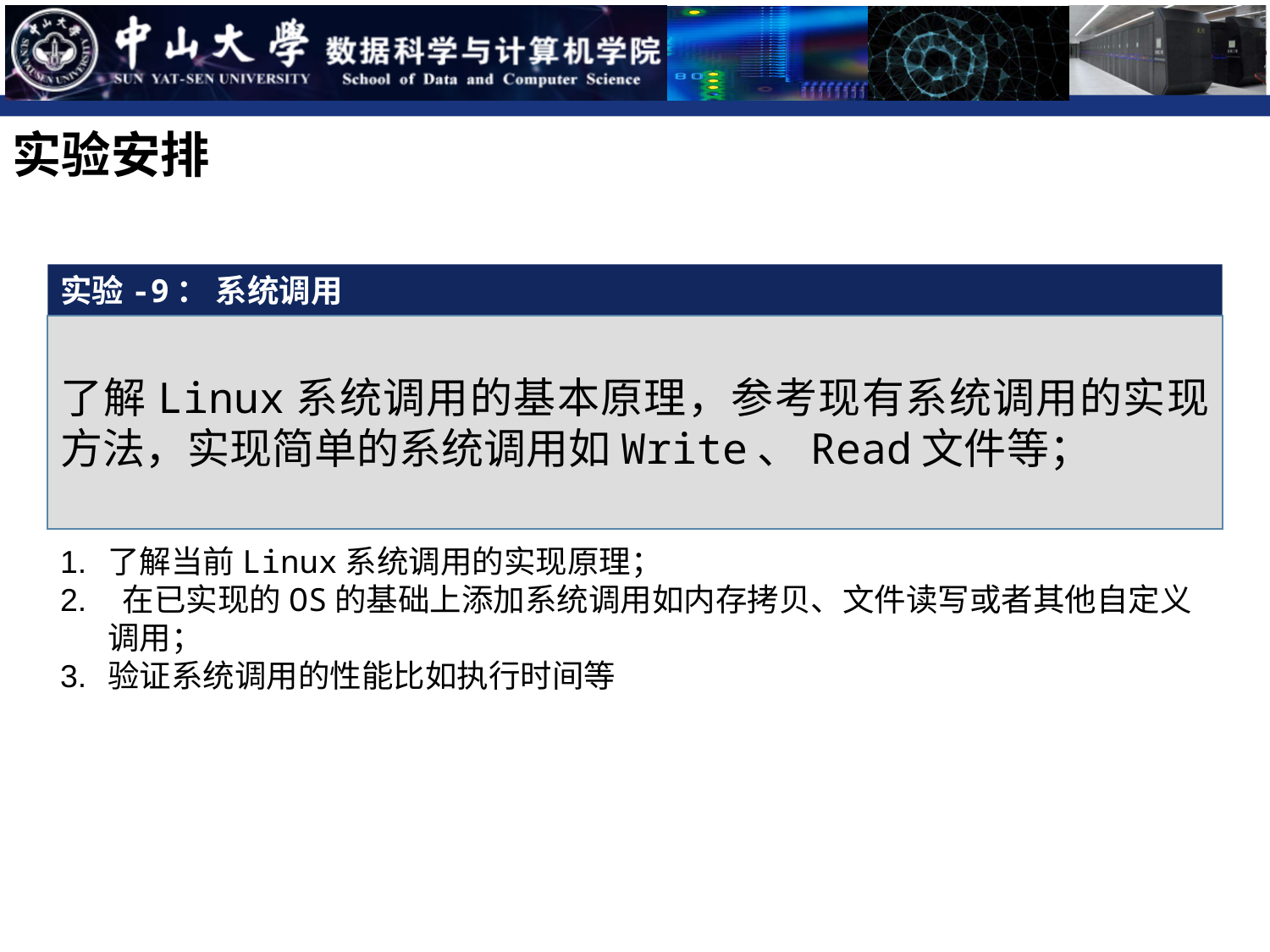

实验安排
实验-9： 系统调用
了解Linux系统调用的基本原理，参考现有系统调用的实现方法，实现简单的系统调用如Write、Read文件等；
了解当前Linux系统调用的实现原理；
 在已实现的OS的基础上添加系统调用如内存拷贝、文件读写或者其他自定义调用；
验证系统调用的性能比如执行时间等
16